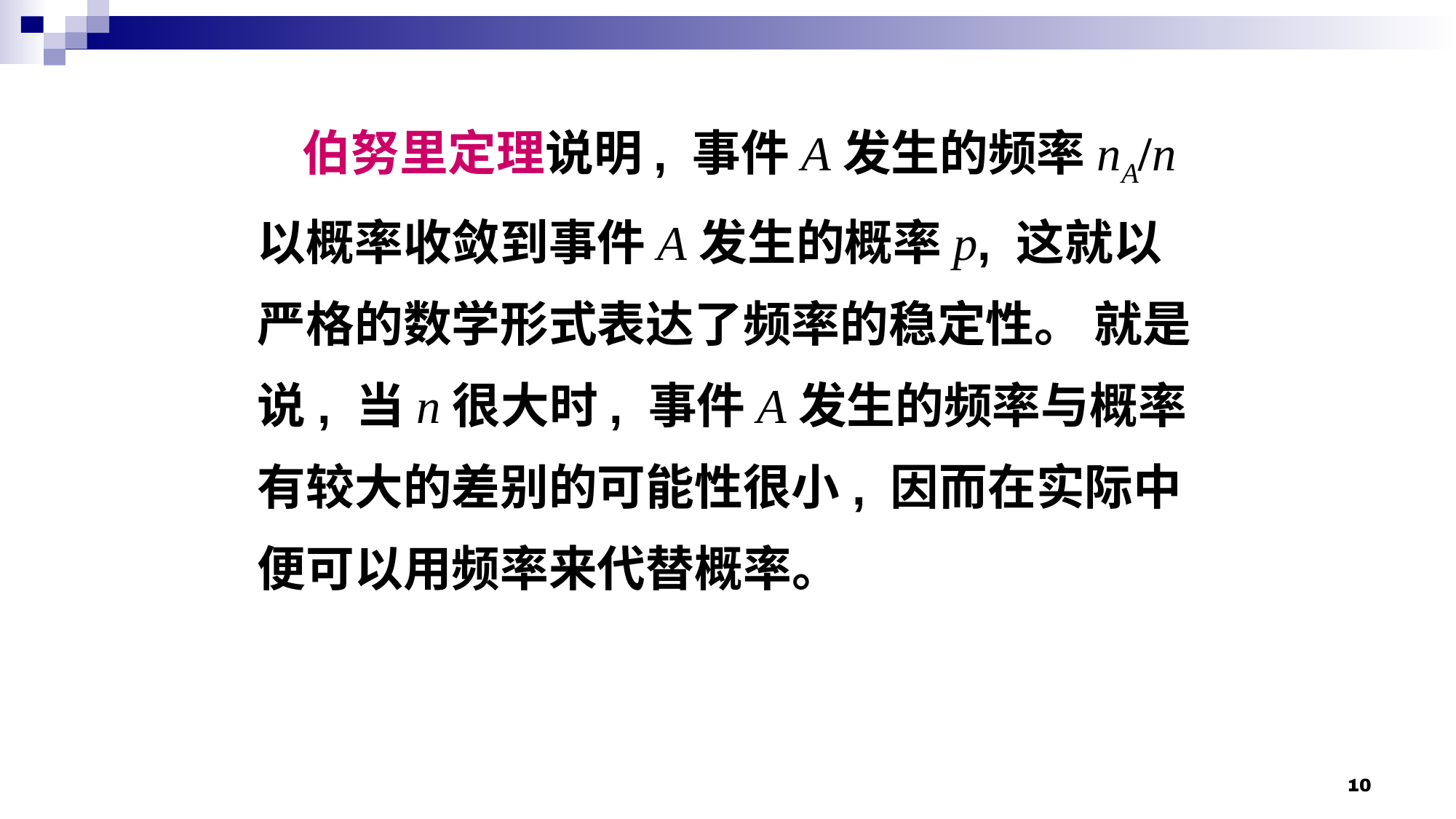

伯努里定理说明, 事件A发生的频率nA/n以概率收敛到事件A发生的概率p, 这就以严格的数学形式表达了频率的稳定性。 就是说, 当n很大时, 事件A发生的频率与概率有较大的差别的可能性很小, 因而在实际中便可以用频率来代替概率。
10